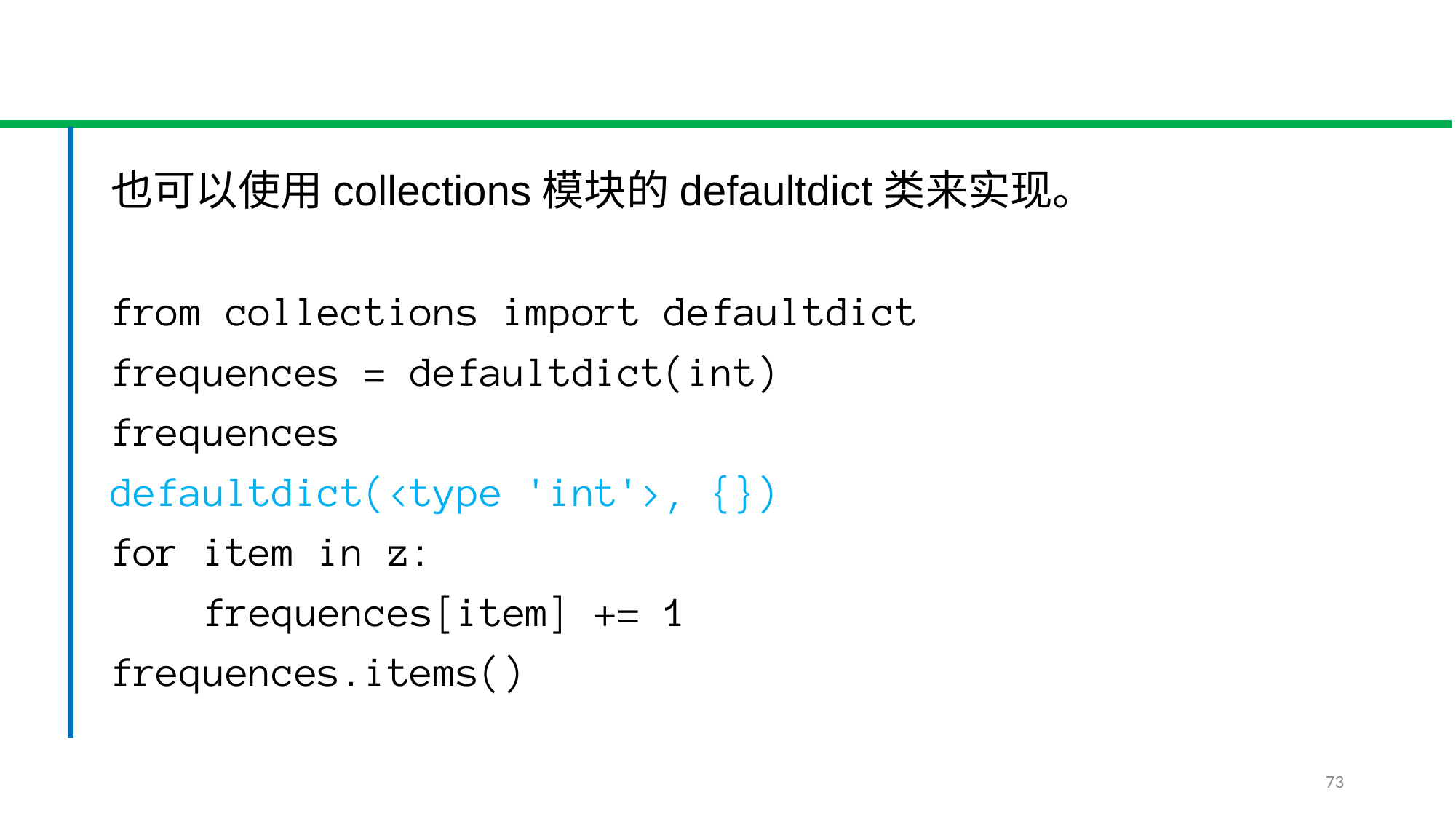

#
也可以使用collections模块的defaultdict类来实现。

from collections import defaultdict
frequences = defaultdict(int)
frequences
defaultdict(<type 'int'>, {})
for item in z:
    frequences[item] += 1
frequences.items()

73